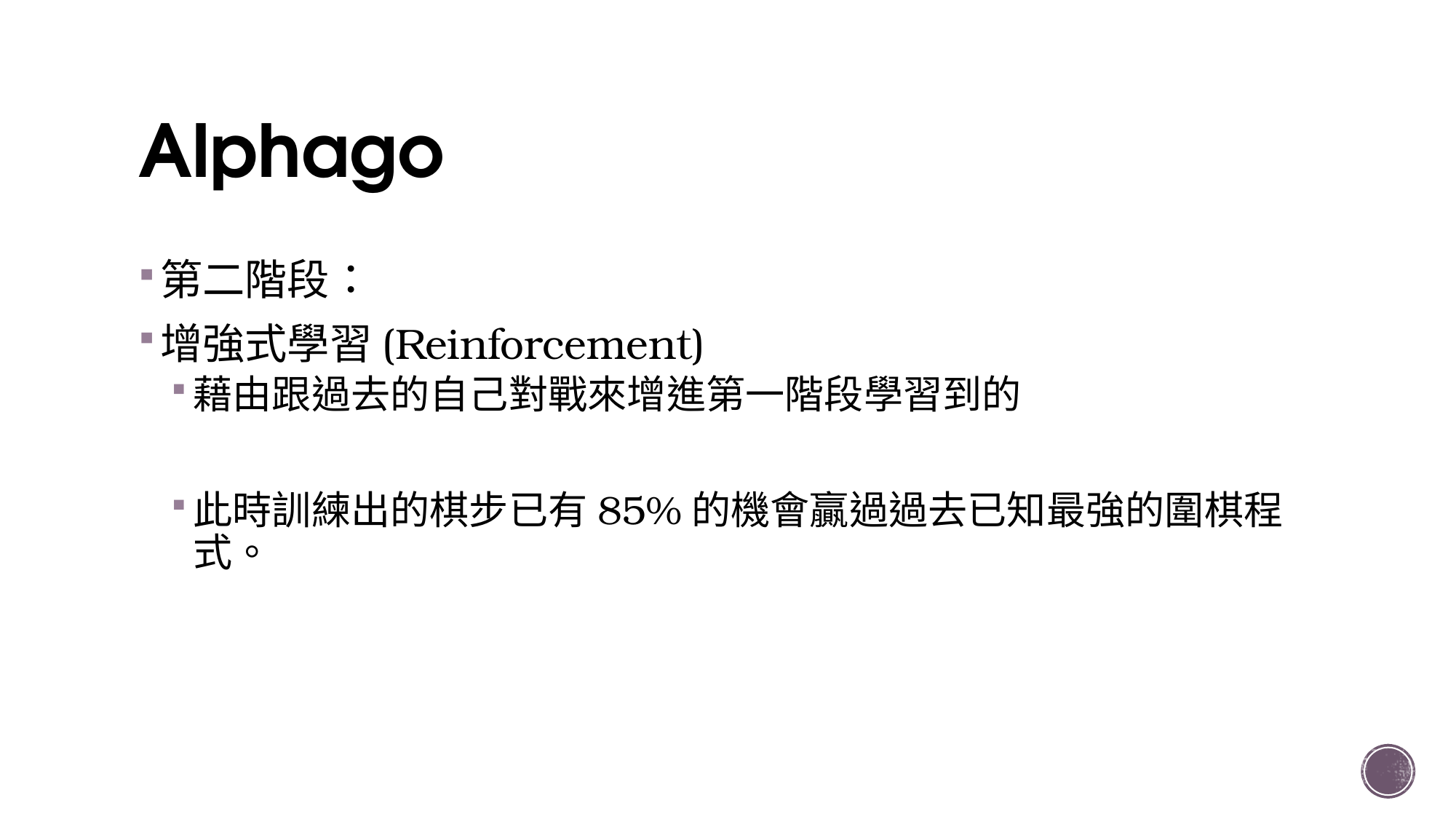

# Alphago
第二階段：
增強式學習(Reinforcement)
藉由跟過去的自己對戰來增進第一階段學習到的

此時訓練出的棋步已有85%的機會贏過過去已知最強的圍棋程式。